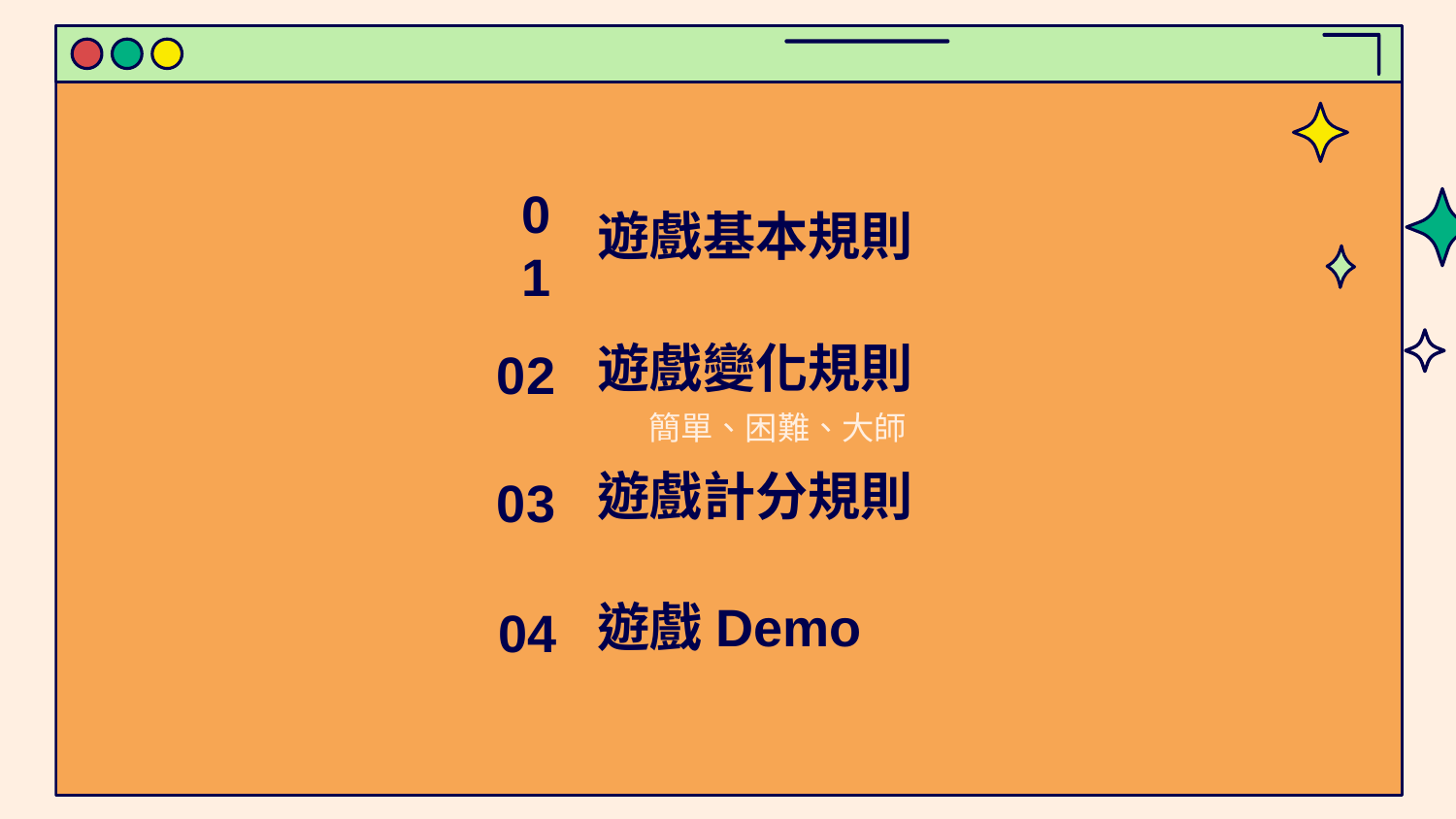

# 遊戲基本規則
01
遊戲變化規則
02
簡單、困難、大師

遊戲計分規則
03
遊戲Demo
04